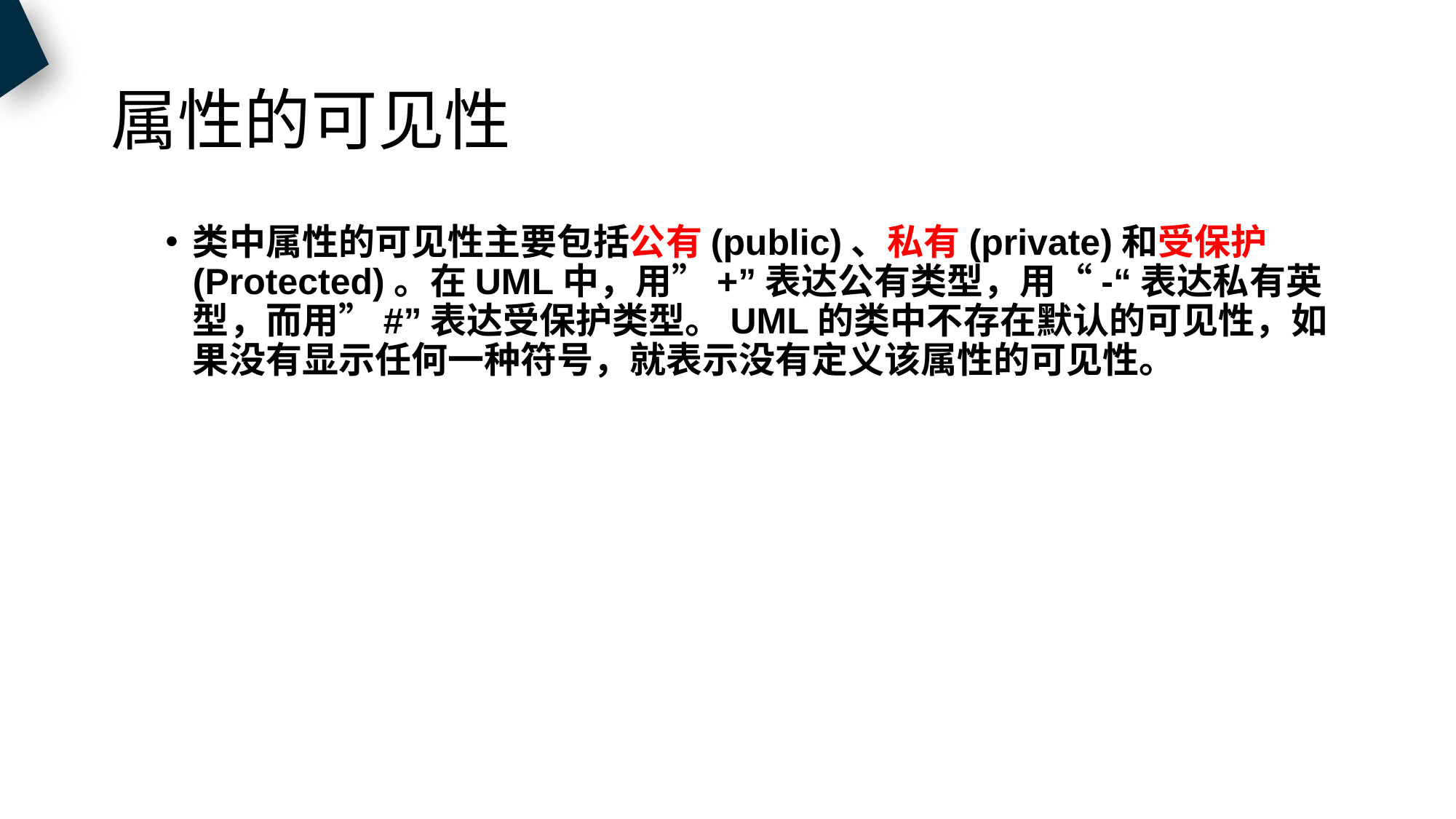

# 属性的可见性
类中属性的可见性主要包括公有(public)、私有(private)和受保护(Protected)。在UML中，用”+”表达公有类型，用“-“表达私有英型，而用”#”表达受保护类型。UML的类中不存在默认的可见性，如果没有显示任何一种符号，就表示没有定义该属性的可见性。